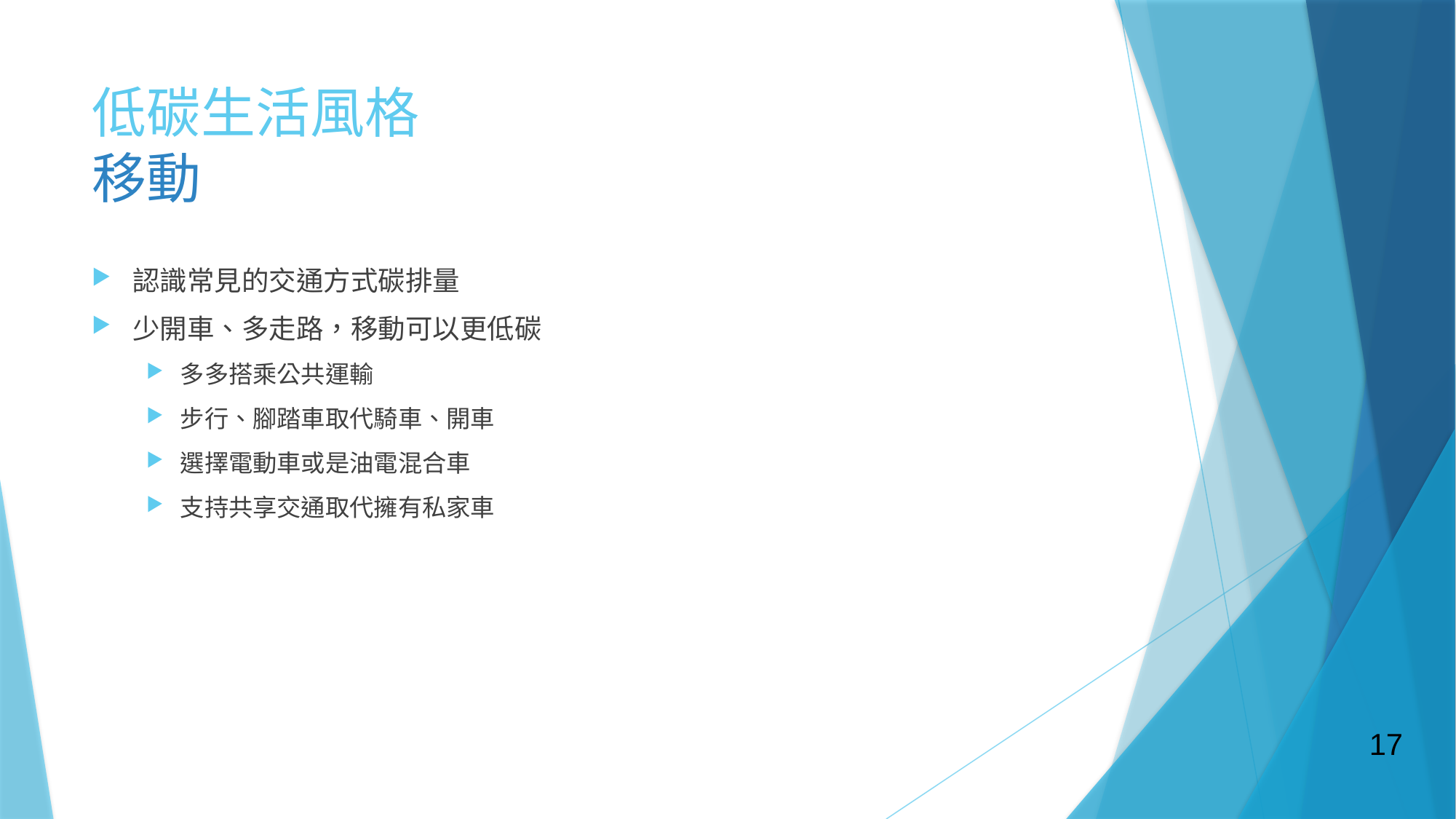

# 低碳生活風格 移動
認識常⾒的交通⽅式碳排量
少開⾞、多⾛路，移動可以更低碳
多多搭乘公共運輸
步⾏、腳踏⾞取代騎⾞、開⾞
選擇電動⾞或是油電混合⾞
⽀持共享交通取代擁有私家⾞

17